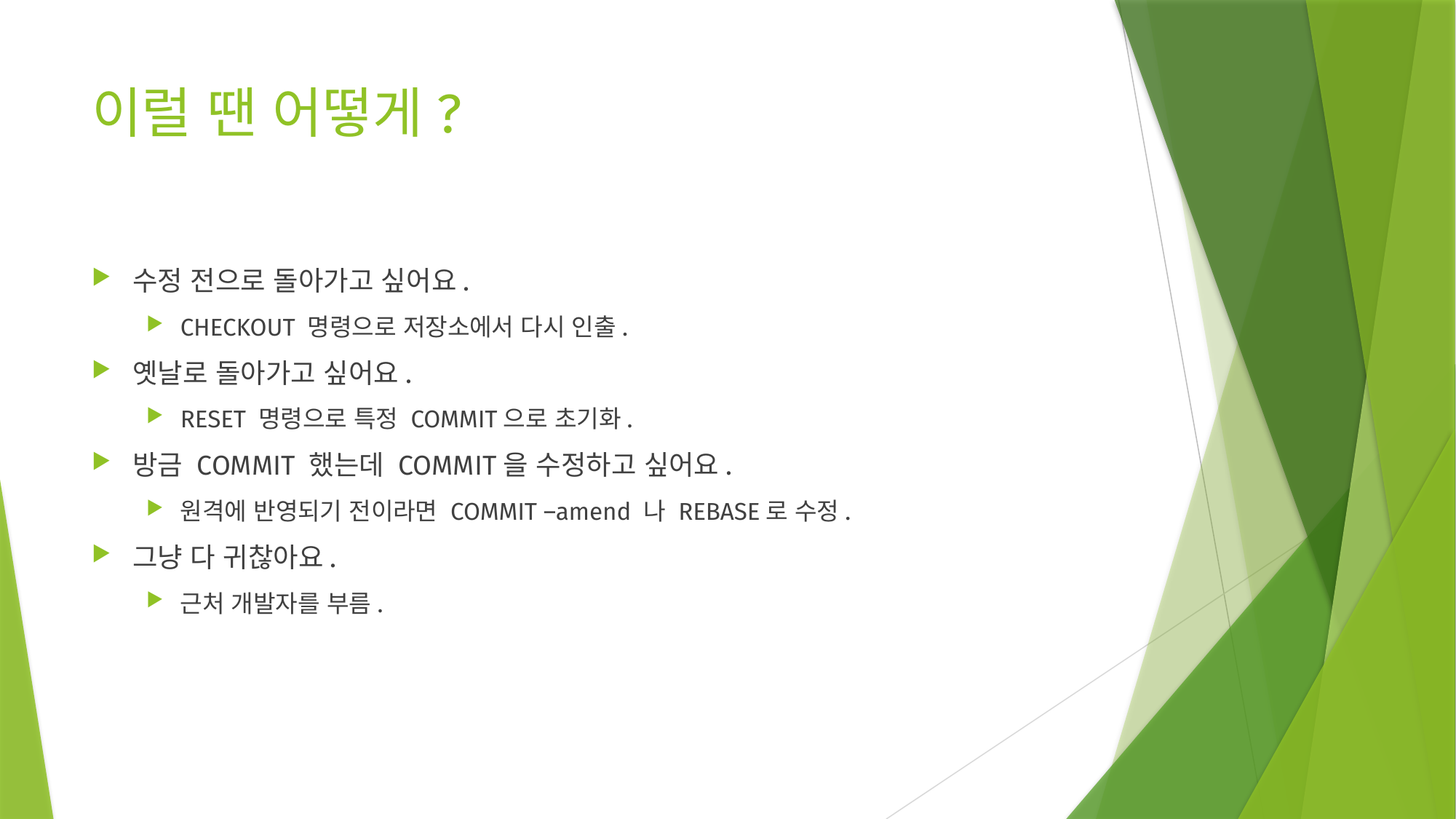

# 이럴 땐 어떻게?
수정 전으로 돌아가고 싶어요.
CHECKOUT 명령으로 저장소에서 다시 인출.
옛날로 돌아가고 싶어요.
RESET 명령으로 특정 COMMIT으로 초기화.
방금 COMMIT 했는데 COMMIT을 수정하고 싶어요.
원격에 반영되기 전이라면 COMMIT –amend 나 REBASE로 수정.
그냥 다 귀찮아요.
근처 개발자를 부름.